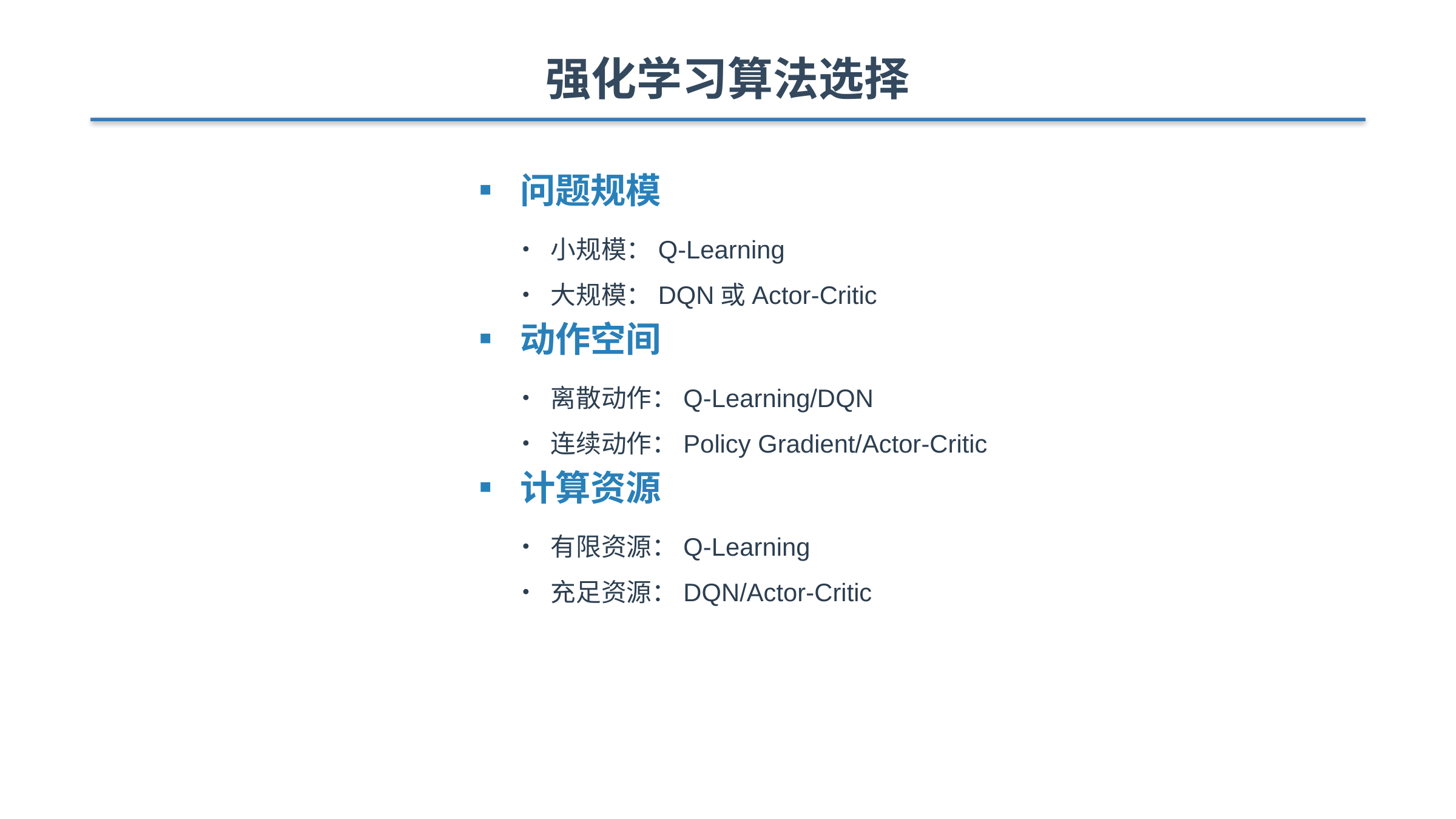

强化学习算法选择

▪ 问题规模
• 小规模：Q-Learning
• 大规模：DQN或Actor-Critic
▪ 动作空间
• 离散动作：Q-Learning/DQN
• 连续动作：Policy Gradient/Actor-Critic
▪ 计算资源
• 有限资源：Q-Learning
• 充足资源：DQN/Actor-Critic